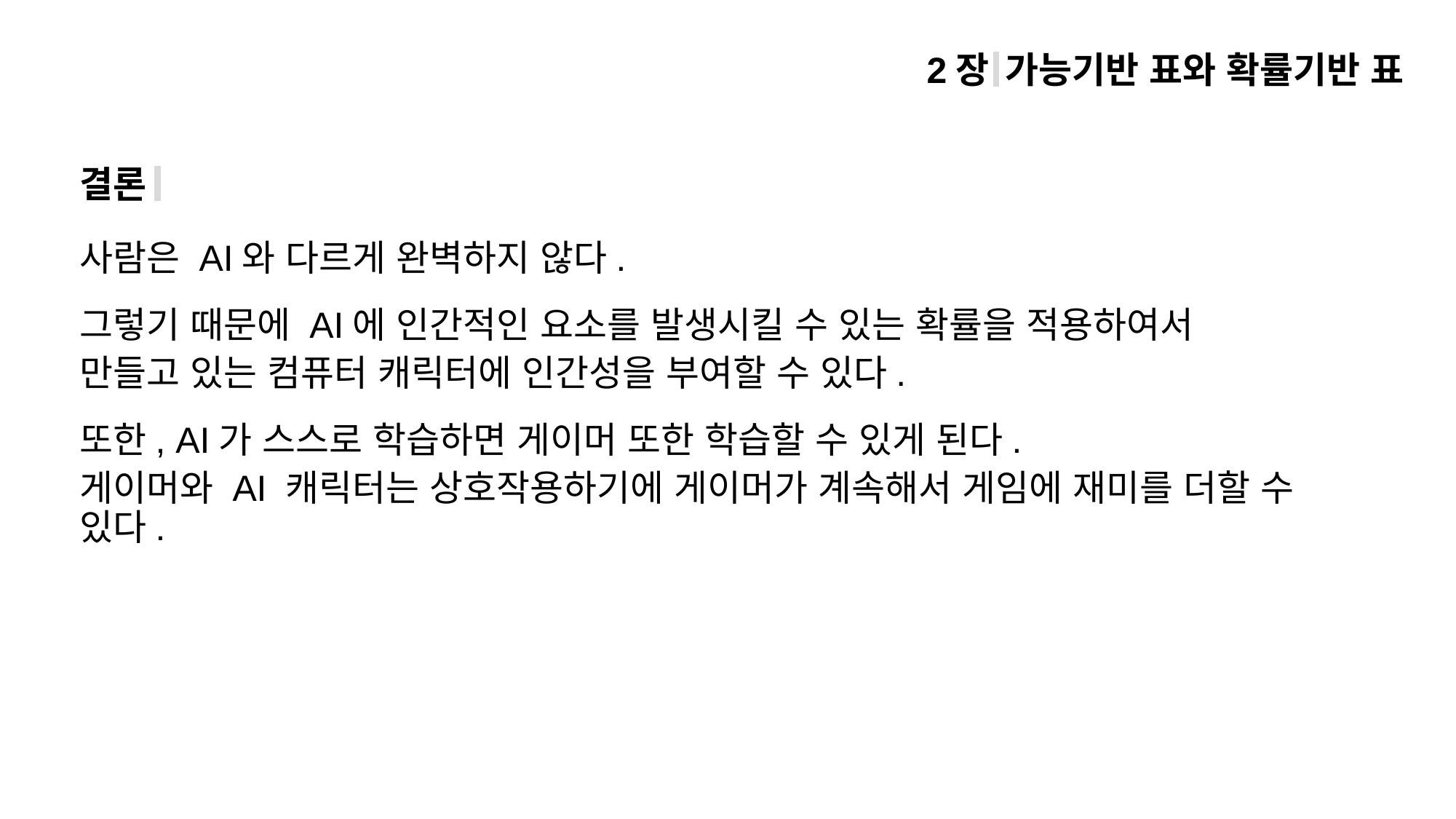

가능기반 표와 확률기반 표
2장
결론
사람은 AI와 다르게 완벽하지 않다.
그렇기 때문에 AI에 인간적인 요소를 발생시킬 수 있는 확률을 적용하여서
만들고 있는 컴퓨터 캐릭터에 인간성을 부여할 수 있다.
또한, AI가 스스로 학습하면 게이머 또한 학습할 수 있게 된다.
게이머와 AI 캐릭터는 상호작용하기에 게이머가 계속해서 게임에 재미를 더할 수 있다.